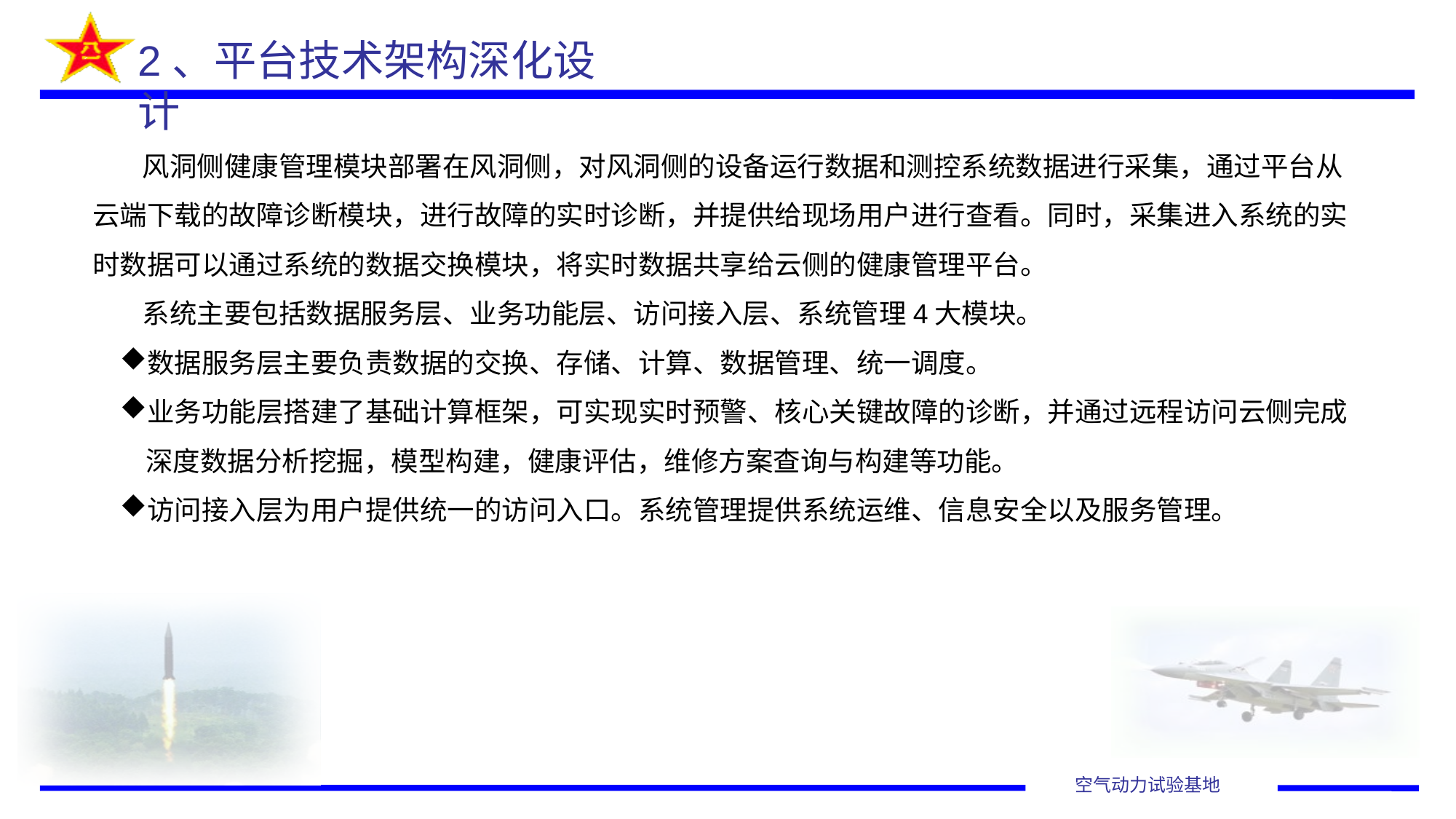

2、平台技术架构深化设计
       风洞侧健康管理模块部署在风洞侧，对风洞侧的设备运行数据和测控系统数据进行采集，通过平台从云端下载的故障诊断模块，进行故障的实时诊断，并提供给现场用户进行查看。同时，采集进入系统的实时数据可以通过系统的数据交换模块，将实时数据共享给云侧的健康管理平台。
       系统主要包括数据服务层、业务功能层、访问接入层、系统管理4大模块。
数据服务层主要负责数据的交换、存储、计算、数据管理、统一调度。
业务功能层搭建了基础计算框架，可实现实时预警、核心关键故障的诊断，并通过远程访问云侧完成深度数据分析挖掘，模型构建，健康评估，维修方案查询与构建等功能。
访问接入层为用户提供统一的访问入口。系统管理提供系统运维、信息安全以及服务管理。